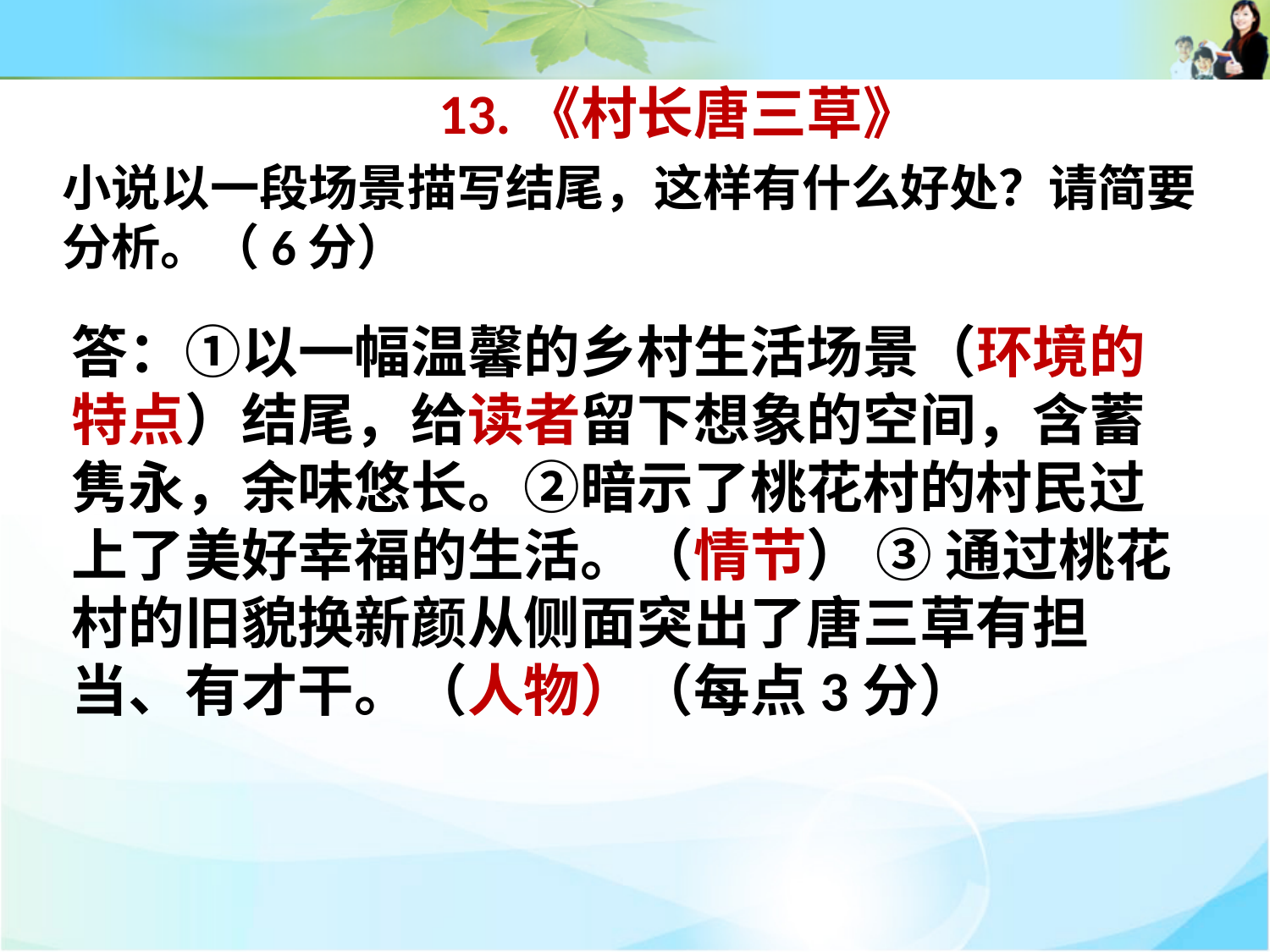

13.《村长唐三草》
小说以一段场景描写结尾，这样有什么好处？请简要分析。（6分）
答：①以一幅温馨的乡村生活场景（环境的特点）结尾，给读者留下想象的空间，含蓄隽永，余味悠长。②暗示了桃花村的村民过上了美好幸福的生活。（情节） ③ 通过桃花村的旧貌换新颜从侧面突出了唐三草有担当、有才干。（人物）（每点3分）